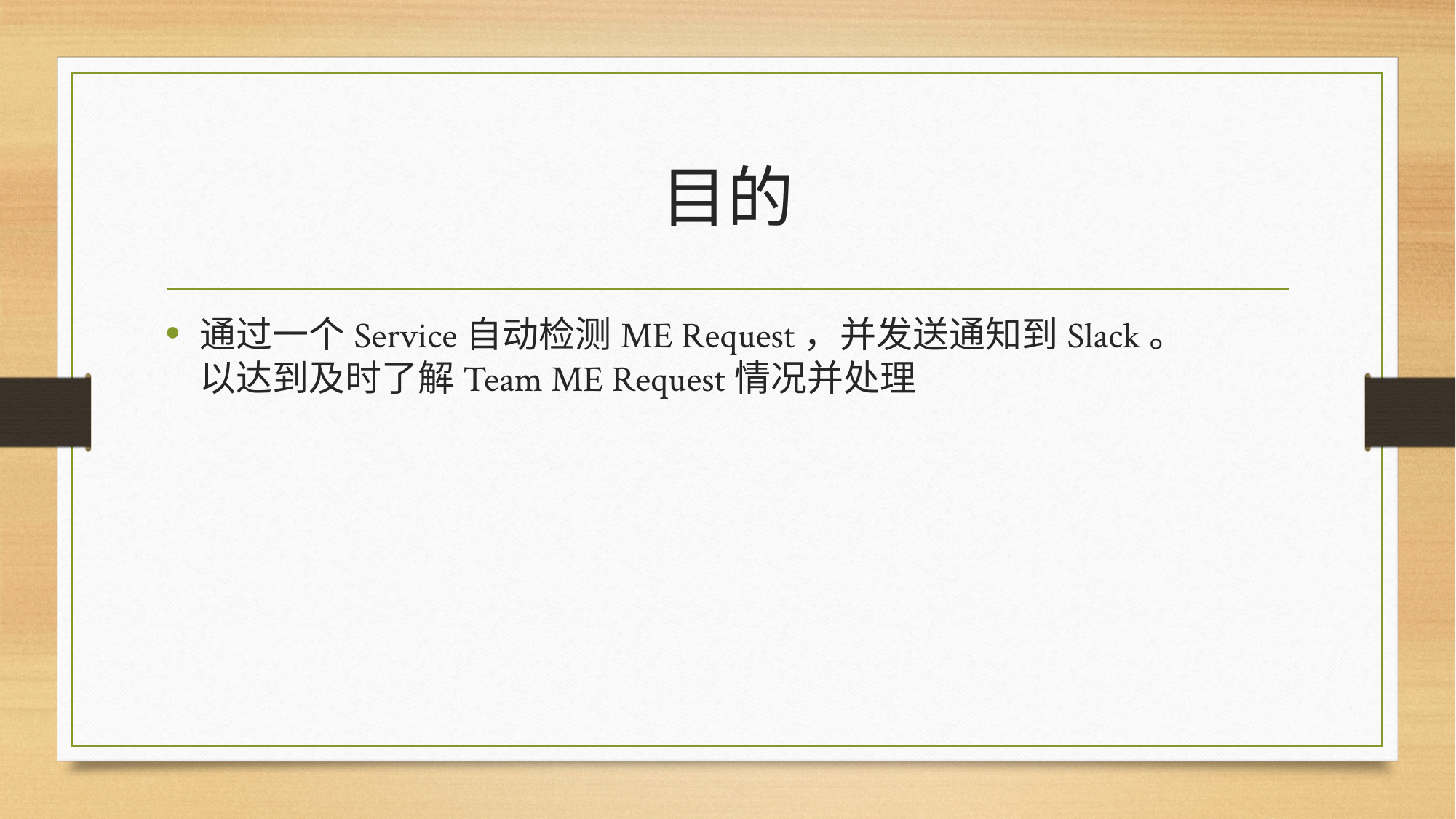

# 目的
通过一个Service自动检测ME Request，并发送通知到Slack。
以达到及时了解Team ME Request情况并处理